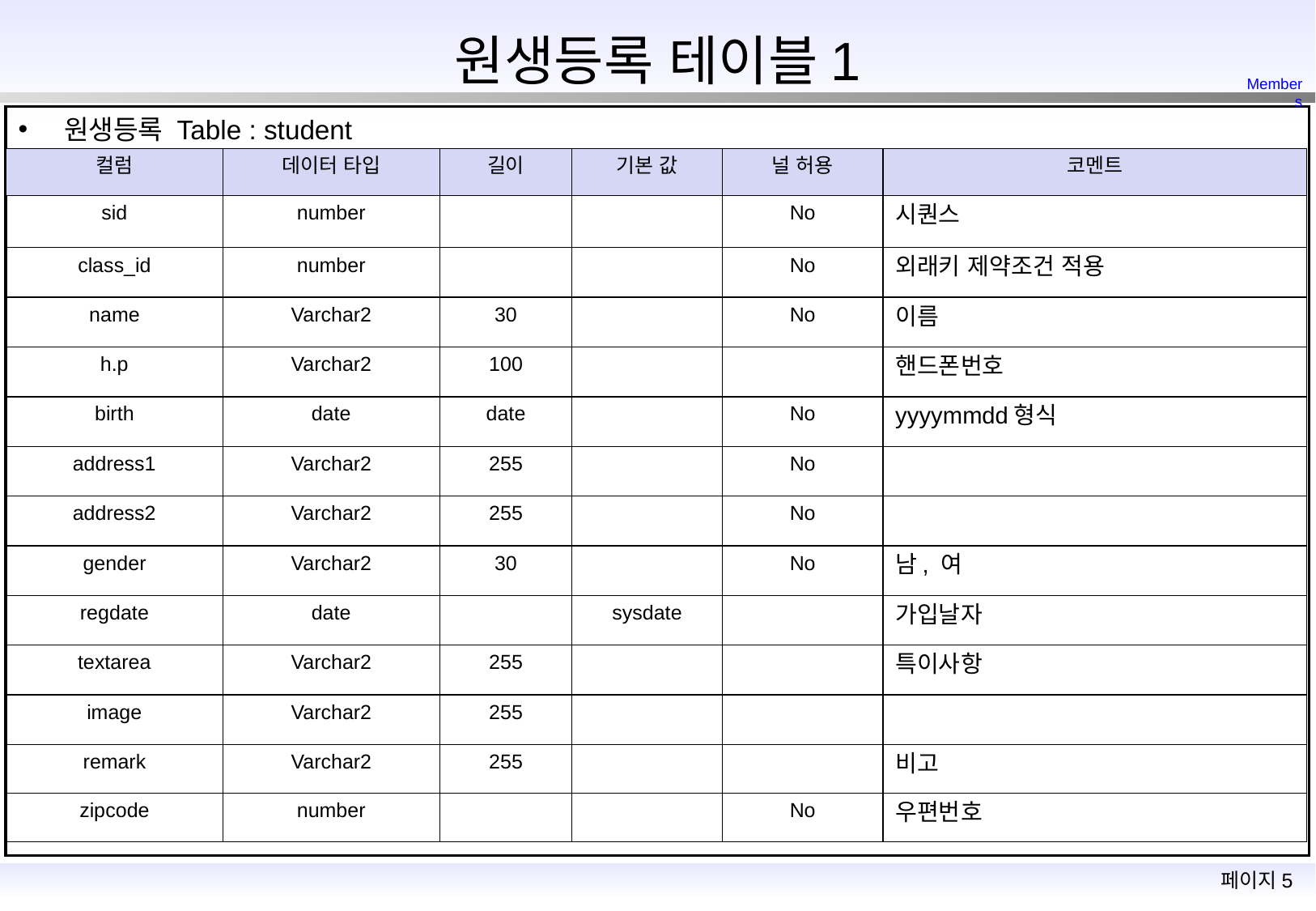

원생등록 테이블1
Members
원생등록 Table : student
| 컬럼 | 데이터 타입 | 길이 | 기본 값 | 널 허용 | 코멘트 |
| --- | --- | --- | --- | --- | --- |
| sid | number |  |  | No | 시퀀스 |
| class\_id | number |  |  | No | 외래키 제약조건 적용 |
| name | Varchar2 | 30 |  | No | 이름 |
| h.p | Varchar2 | 100 |  |  | 핸드폰번호 |
| birth | date | date |  | No | yyyymmdd형식 |
| address1 | Varchar2 | 255 |  | No |  |
| address2 | Varchar2 | 255 |  | No |  |
| gender | Varchar2 | 30 |  | No | 남, 여 |
| regdate | date |  | sysdate |  | 가입날자 |
| textarea | Varchar2 | 255 |  |  | 특이사항 |
| image | Varchar2 | 255 |  |  |  |
| remark | Varchar2 | 255 |  |  | 비고 |
| zipcode | number |  |  | No | 우편번호 |